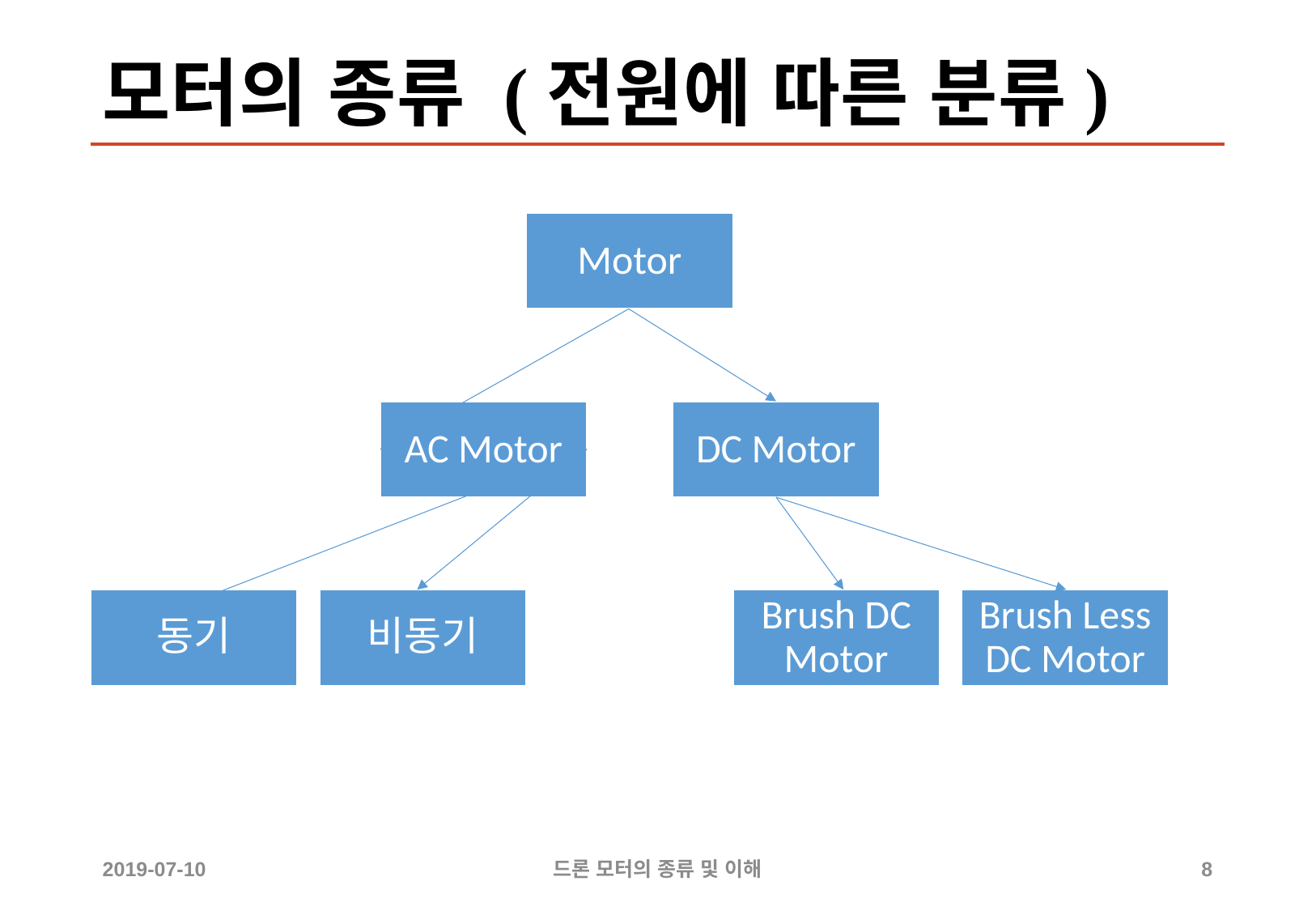

# 모터의 종류 (전원에 따른 분류)
Motor
AC Motor
DC Motor
동기
비동기
Brush DC Motor
Brush Less DC Motor
2019-07-10
드론 모터의 종류 및 이해
8